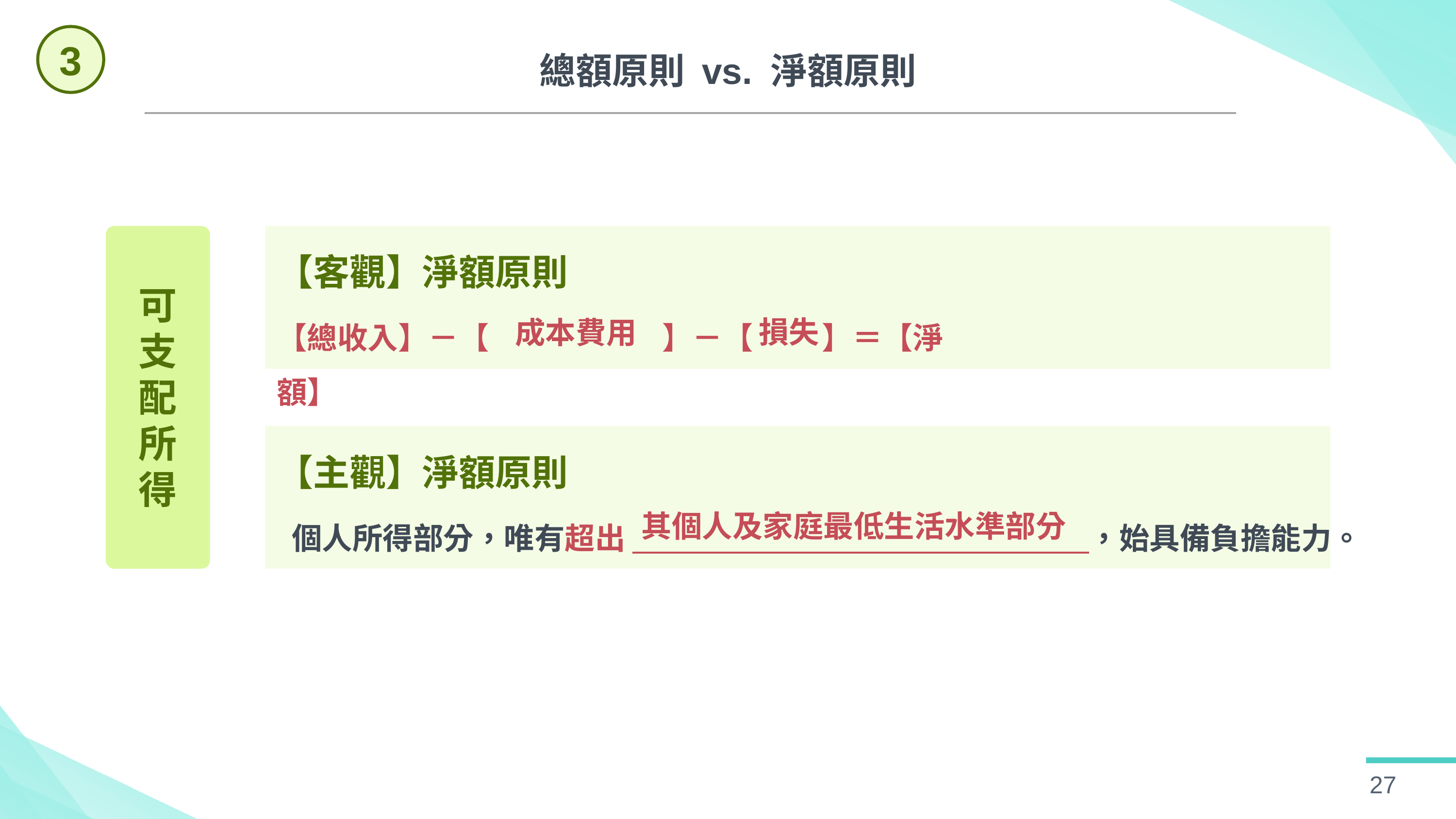

3
總額原則 vs. 淨額原則

可
支
配
所
得

【客觀】淨額原則
【總收入】－【                         】－【          】＝【淨額】

【主觀】淨額原則
個人所得部分，唯有超出                                                                   ，始具備負擔能力。
損失
成本費用
其個人及家庭最低生活水準部分

27